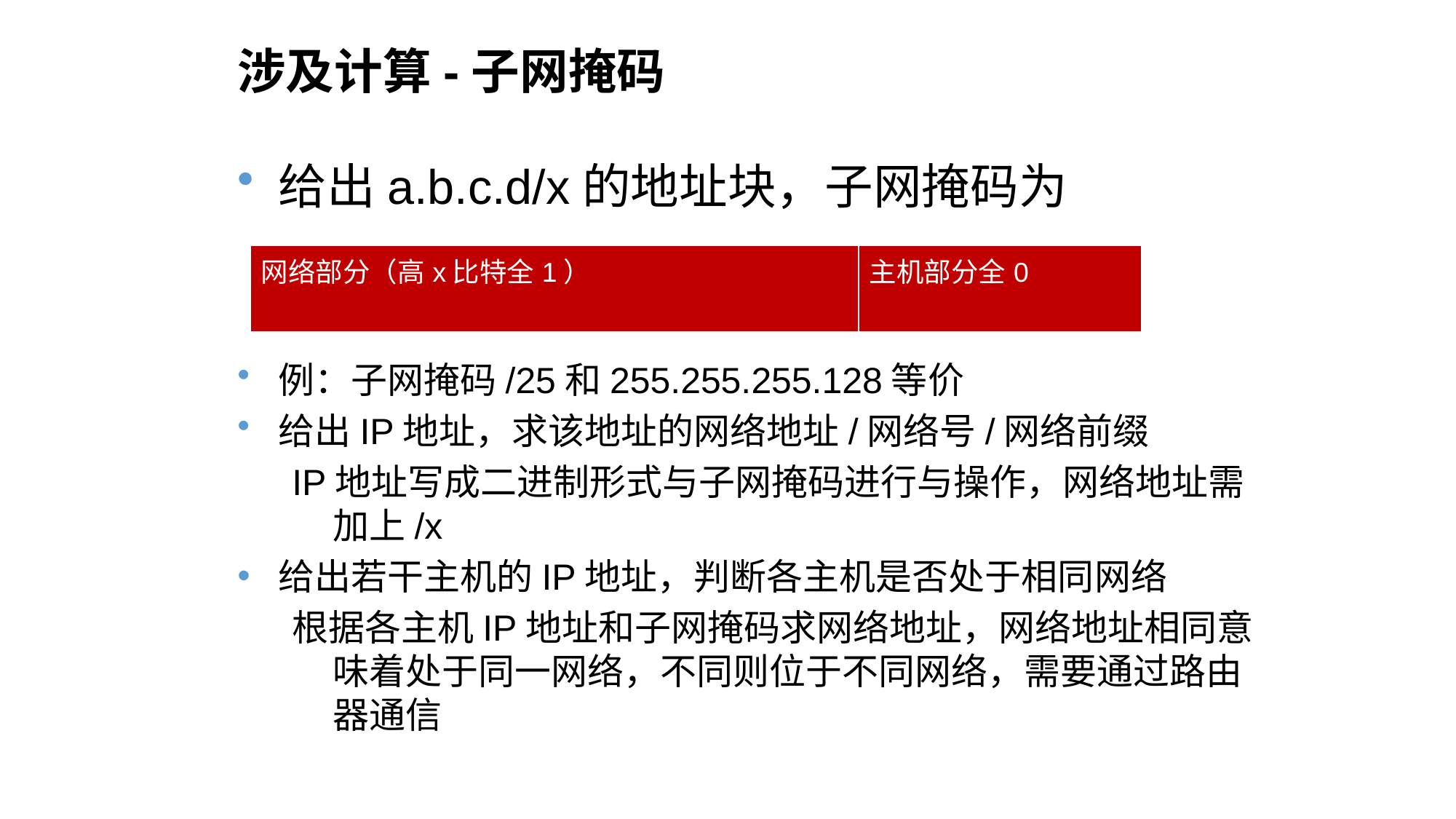

# 涉及计算-子网掩码
给出a.b.c.d/x的地址块，子网掩码为

例：子网掩码/25和255.255.255.128等价
给出IP地址，求该地址的网络地址/网络号/网络前缀
IP地址写成二进制形式与子网掩码进行与操作，网络地址需加上/x
给出若干主机的IP地址，判断各主机是否处于相同网络
根据各主机IP地址和子网掩码求网络地址，网络地址相同意味着处于同一网络，不同则位于不同网络，需要通过路由器通信
| 网络部分（高x比特全1） | 主机部分全0 |
| --- | --- |